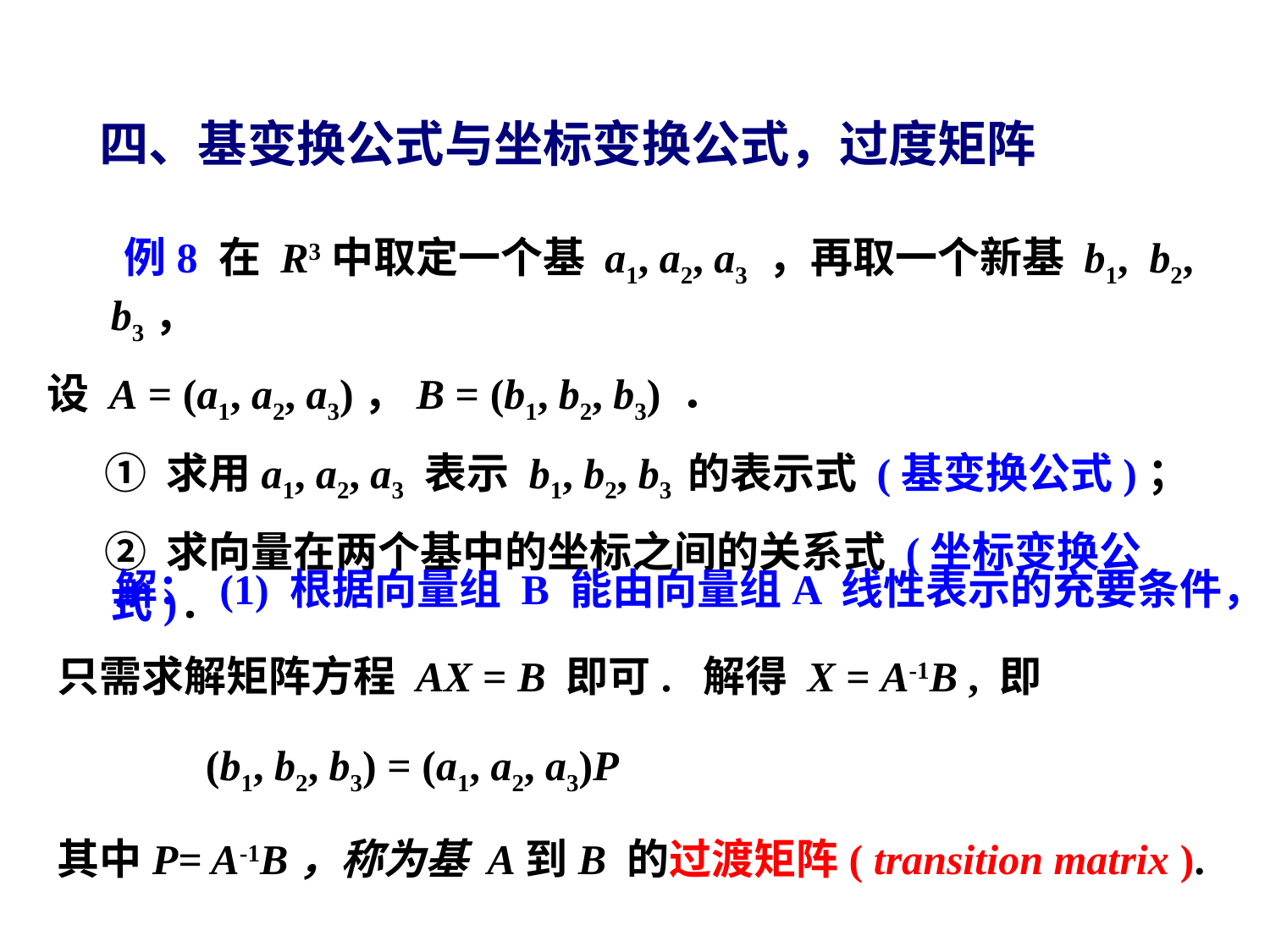

四、基变换公式与坐标变换公式，过度矩阵
       例8 在 R3中取定一个基 a1, a2, a3 ，再取一个新基 b1,  b2, b3，
设 A = (a1, a2, a3)，B = (b1, b2, b3) ．
      ① 求用a1, a2, a3 表示 b1, b2, b3 的表示式 (基变换公式)；
      ② 求向量在两个基中的坐标之间的关系式 (坐标变换公式).
     解： (1) 根据向量组 B 能由向量组A 线性表示的充要条件，
只需求解矩阵方程 AX = B 即可.  解得 X = A-1B , 即
              (b1, b2, b3) = (a1, a2, a3)P
其中P= A-1B，称为基 A到B 的过渡矩阵( transition matrix ).